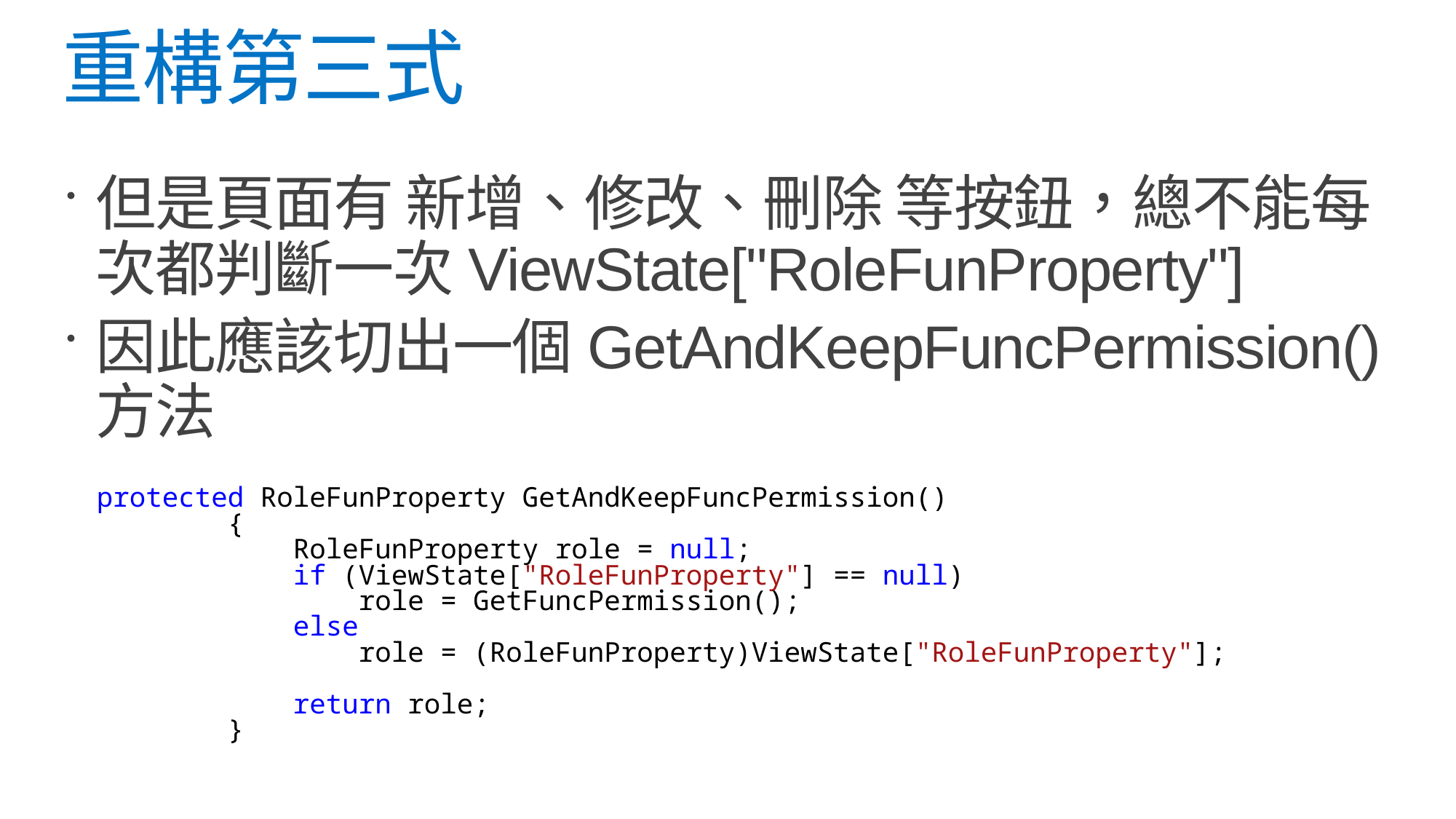

# 重構第三式
但是頁面有 新增、修改、刪除 等按鈕，總不能每次都判斷一次ViewState["RoleFunProperty"]
因此應該切出一個GetAndKeepFuncPermission() 方法
protected RoleFunProperty GetAndKeepFuncPermission()
        {
            RoleFunProperty role = null;
            if (ViewState["RoleFunProperty"] == null)
                role = GetFuncPermission();
            else
                role = (RoleFunProperty)ViewState["RoleFunProperty"];

            return role;
        }